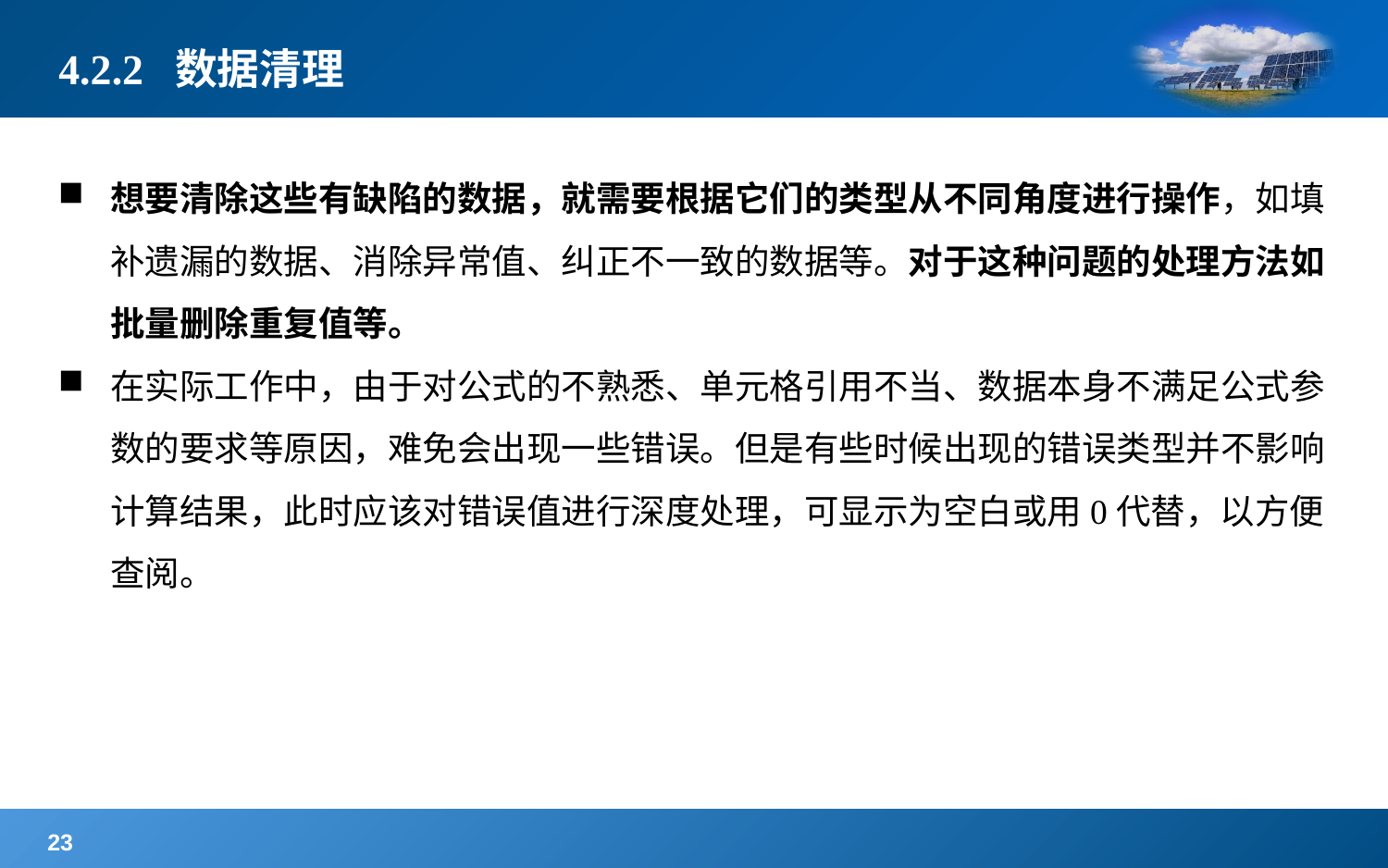

# 4.2.2  数据清理
想要清除这些有缺陷的数据，就需要根据它们的类型从不同角度进行操作，如填补遗漏的数据、消除异常值、纠正不一致的数据等。对于这种问题的处理方法如批量删除重复值等。
在实际工作中，由于对公式的不熟悉、单元格引用不当、数据本身不满足公式参数的要求等原因，难免会出现一些错误。但是有些时候出现的错误类型并不影响计算结果，此时应该对错误值进行深度处理，可显示为空白或用0代替，以方便查阅。